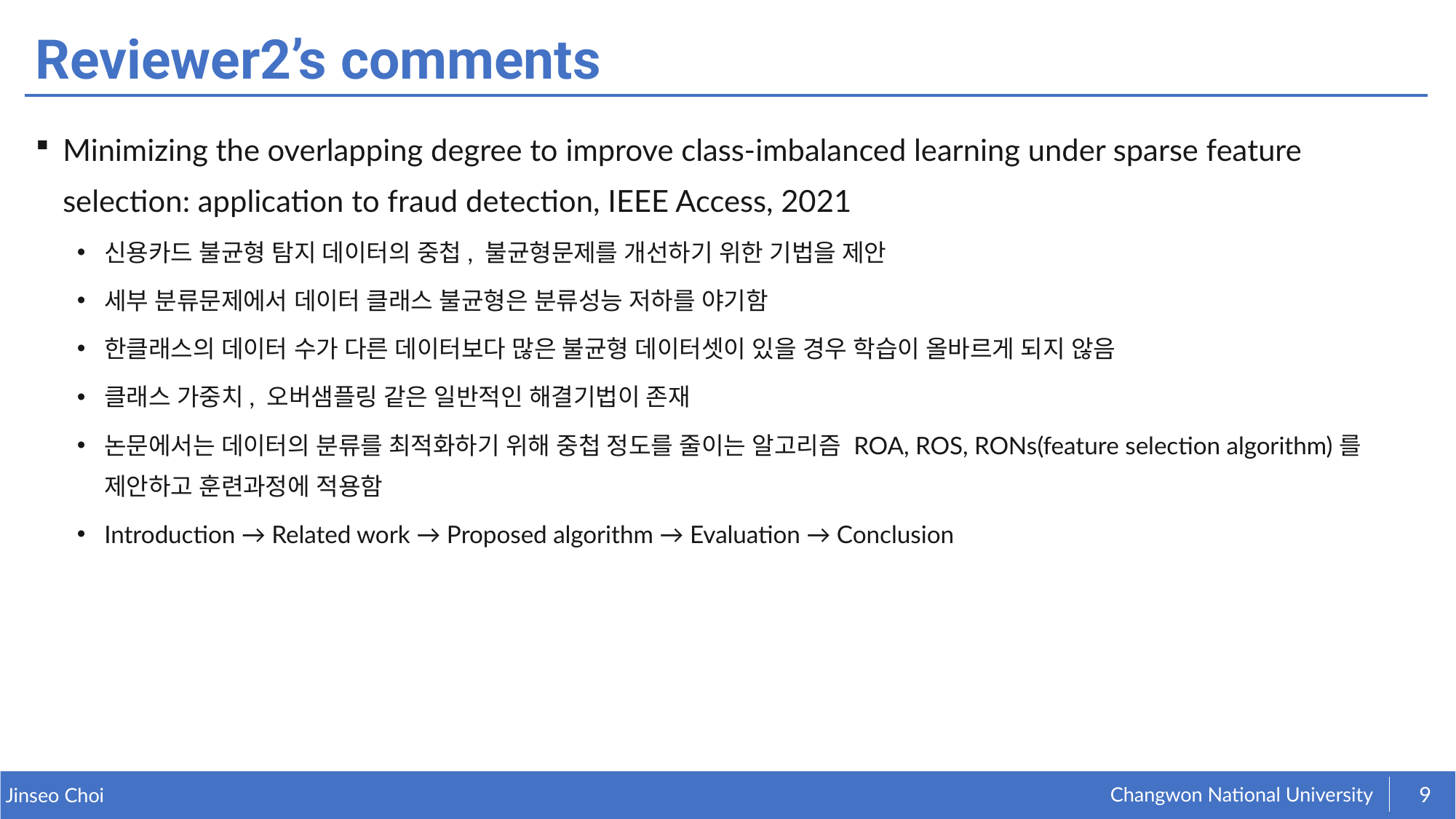

# Reviewer2’s comments
Minimizing the overlapping degree to improve class-imbalanced learning under sparse feature selection: application to fraud detection, IEEE Access, 2021
신용카드 불균형 탐지 데이터의 중첩, 불균형문제를 개선하기 위한 기법을 제안
세부 분류문제에서 데이터 클래스 불균형은 분류성능 저하를 야기함
한클래스의 데이터 수가 다른 데이터보다 많은 불균형 데이터셋이 있을 경우 학습이 올바르게 되지 않음
클래스 가중치, 오버샘플링 같은 일반적인 해결기법이 존재
논문에서는 데이터의 분류를 최적화하기 위해 중첩 정도를 줄이는 알고리즘 ROA, ROS, RONs(feature selection algorithm)를 제안하고 훈련과정에 적용함
Introduction → Related work → Proposed algorithm → Evaluation → Conclusion
9